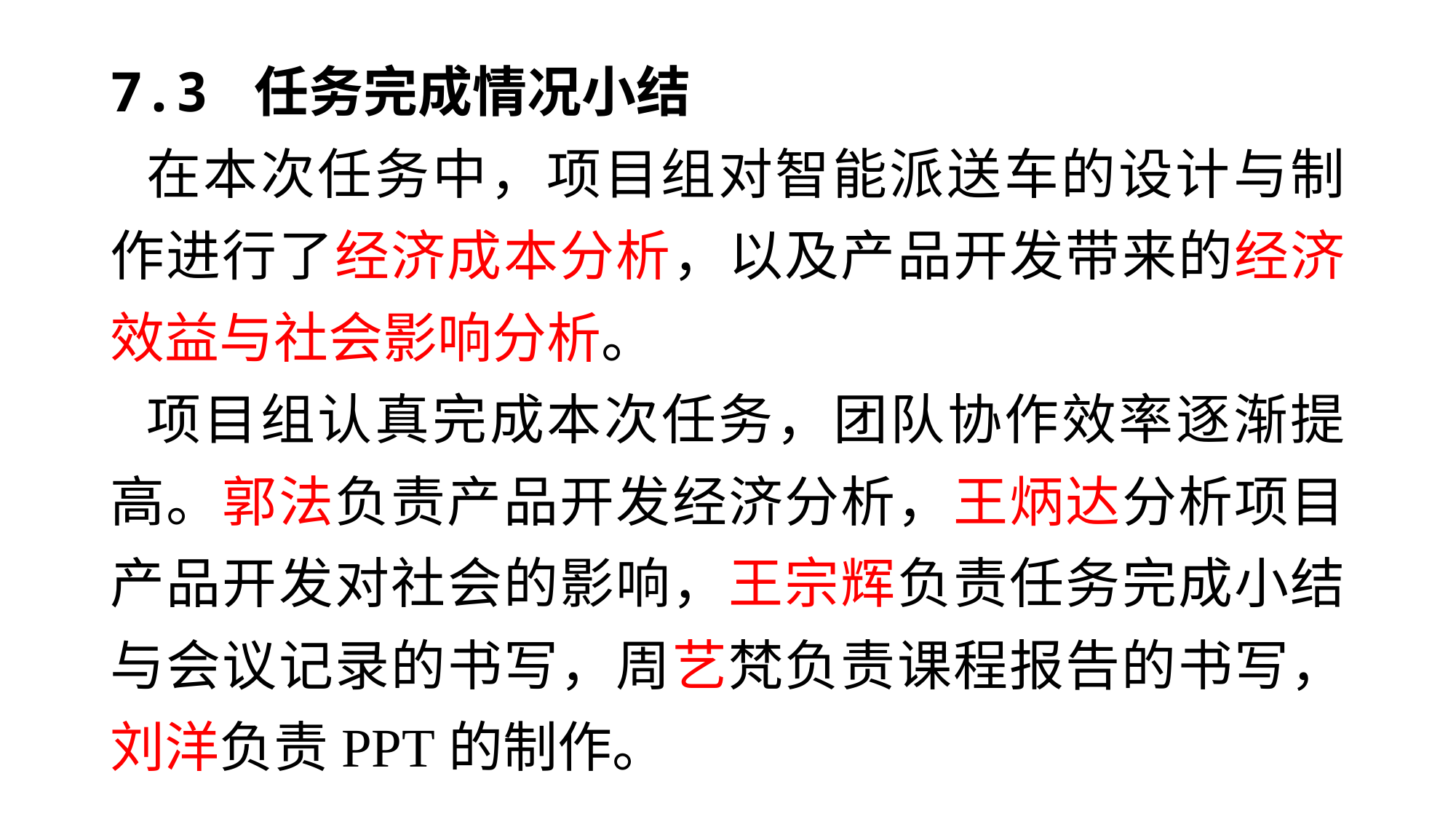

7.3 任务完成情况小结
在本次任务中，项目组对智能派送车的设计与制作进行了经济成本分析，以及产品开发带来的经济效益与社会影响分析。
项目组认真完成本次任务，团队协作效率逐渐提高。郭法负责产品开发经济分析，王炳达分析项目产品开发对社会的影响，王宗辉负责任务完成小结与会议记录的书写，周艺梵负责课程报告的书写，刘洋负责PPT的制作。